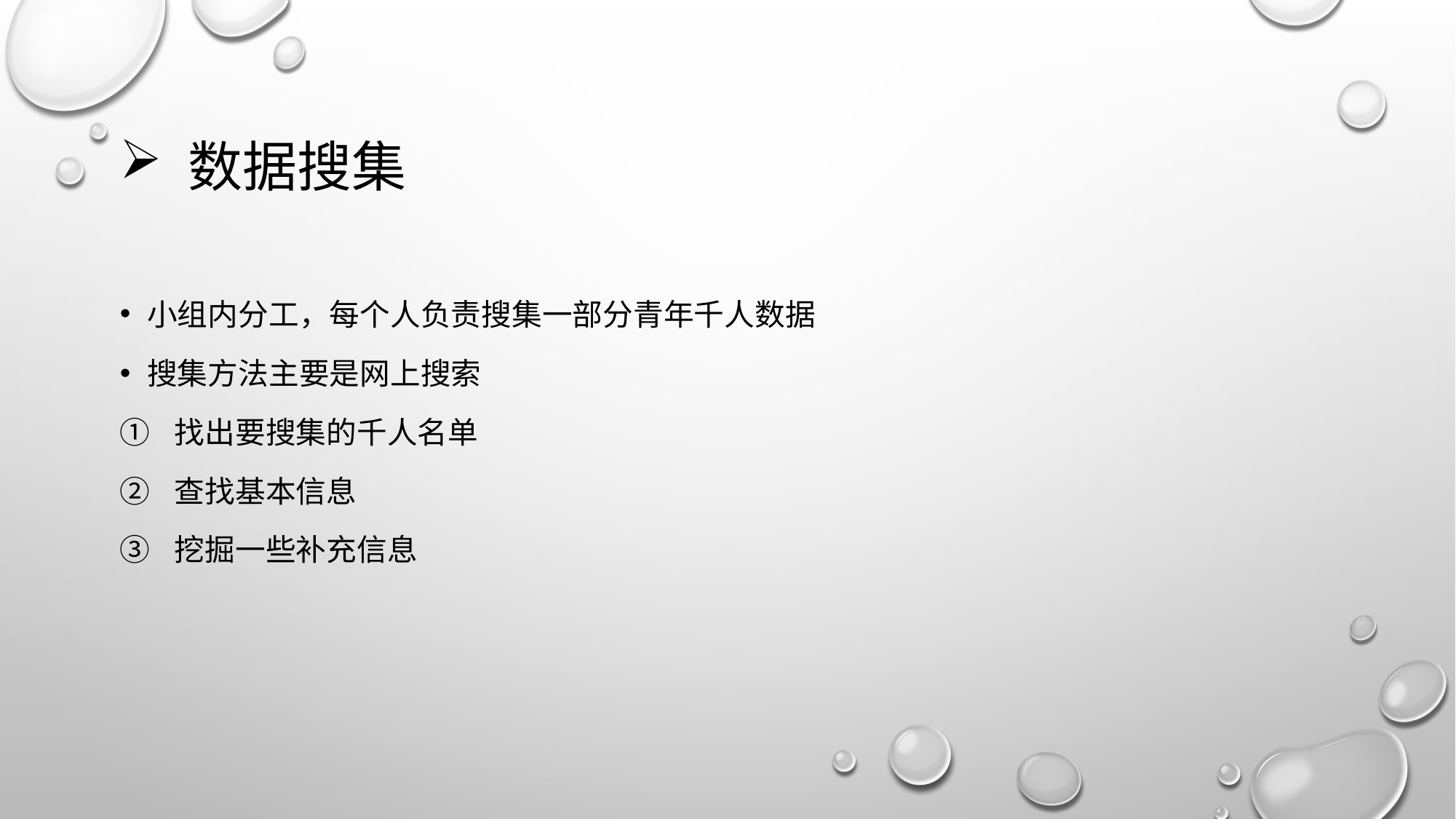

# 数据搜集
小组内分工，每个人负责搜集一部分青年千人数据
搜集方法主要是网上搜索
找出要搜集的千人名单
查找基本信息
挖掘一些补充信息